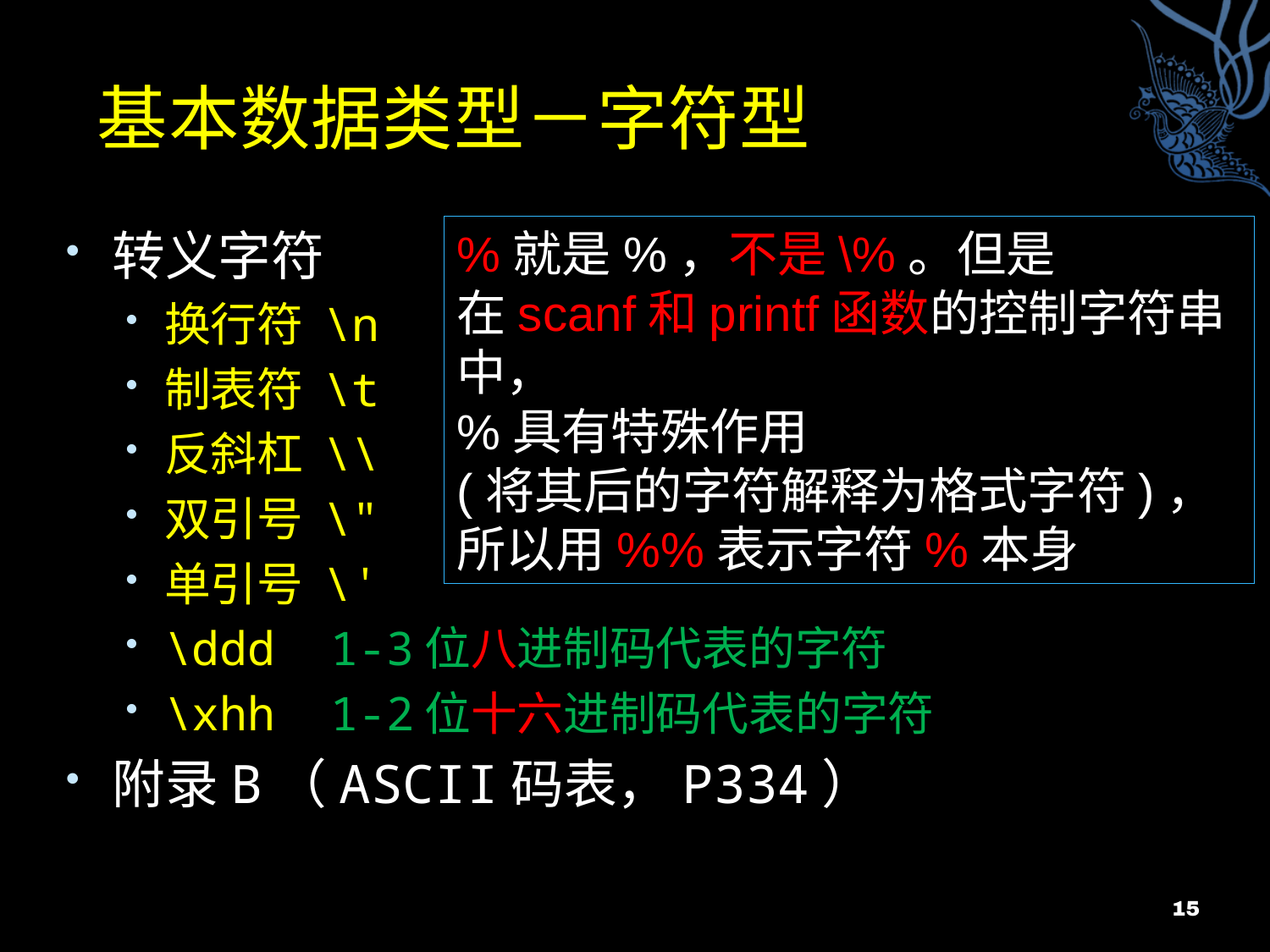

# 基本数据类型－字符型
%就是%，不是\%。但是
在scanf和printf函数的控制字符串中，
%具有特殊作用
(将其后的字符解释为格式字符)，
所以用%%表示字符%本身
转义字符
换行符 \n
制表符 \t
反斜杠 \\
双引号 \"
单引号 \'
\ddd  1-3位八进制码代表的字符
\xhh  1-2位十六进制码代表的字符
附录B（ASCII码表，P334）

15